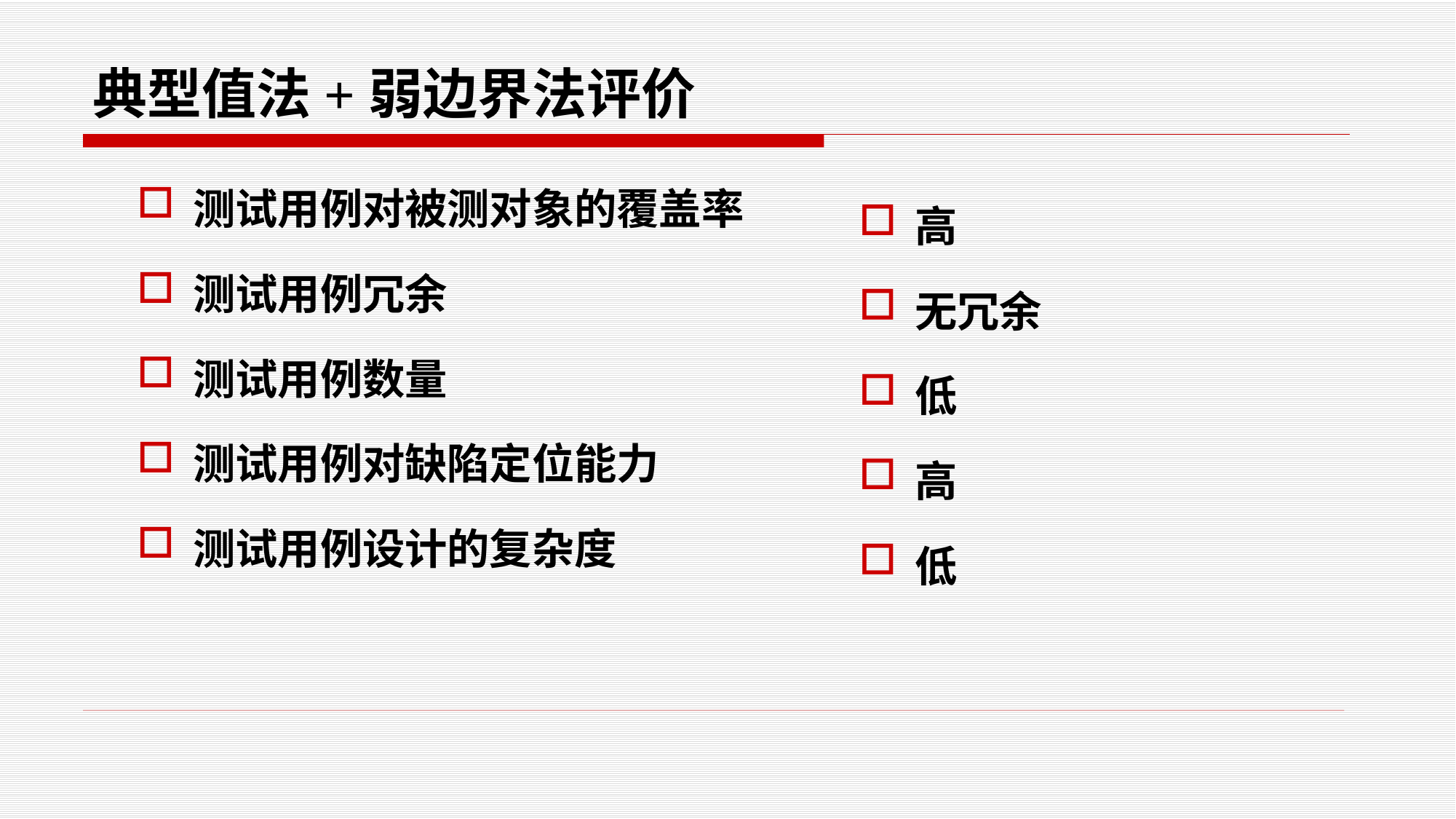

# 典型值法+弱边界法评价
测试用例对被测对象的覆盖率
测试用例冗余
测试用例数量
测试用例对缺陷定位能力
测试用例设计的复杂度
高
无冗余
低
高
低